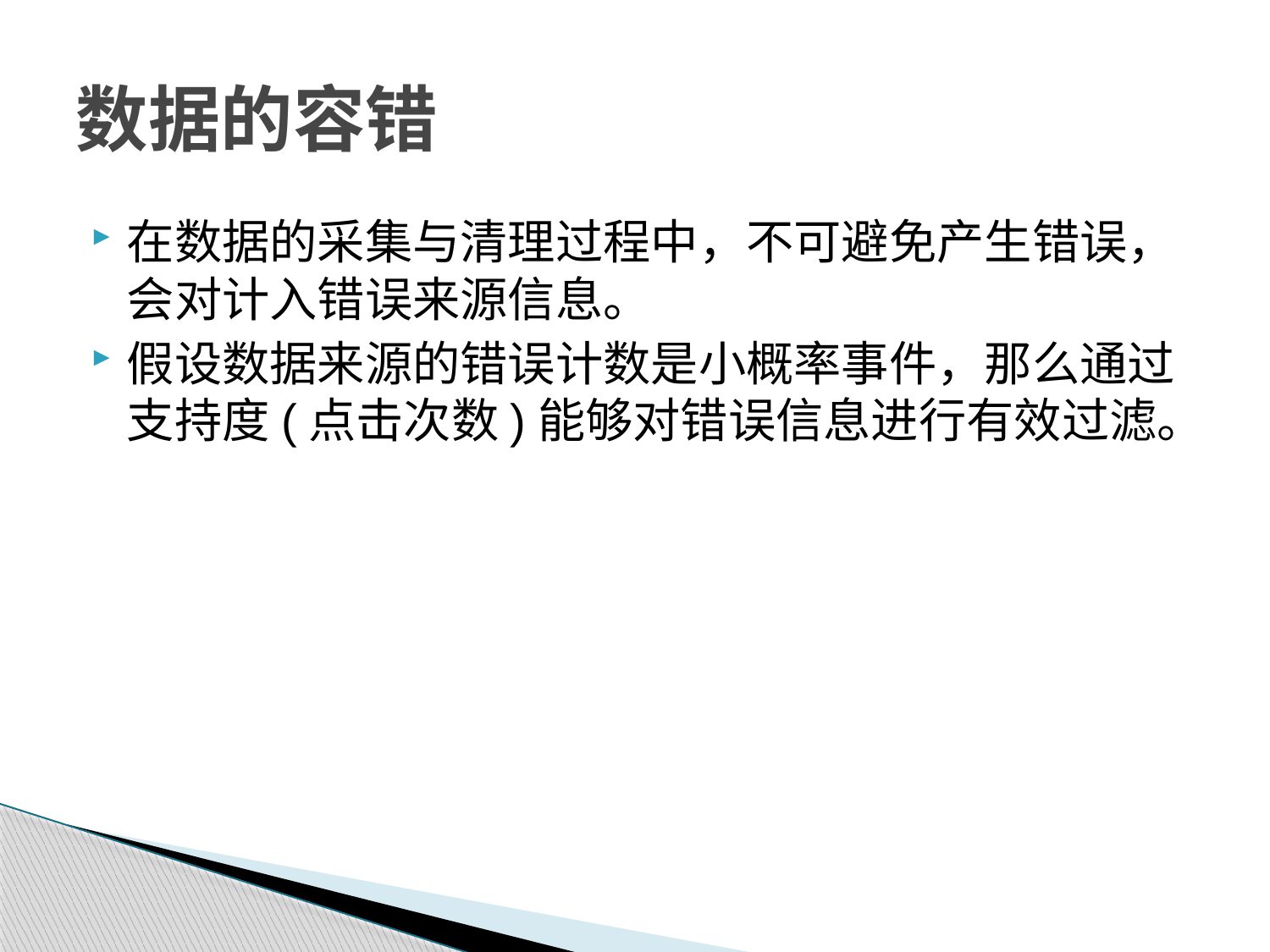

# 数据的容错
在数据的采集与清理过程中，不可避免产生错误，会对计入错误来源信息。
假设数据来源的错误计数是小概率事件，那么通过支持度(点击次数)能够对错误信息进行有效过滤。